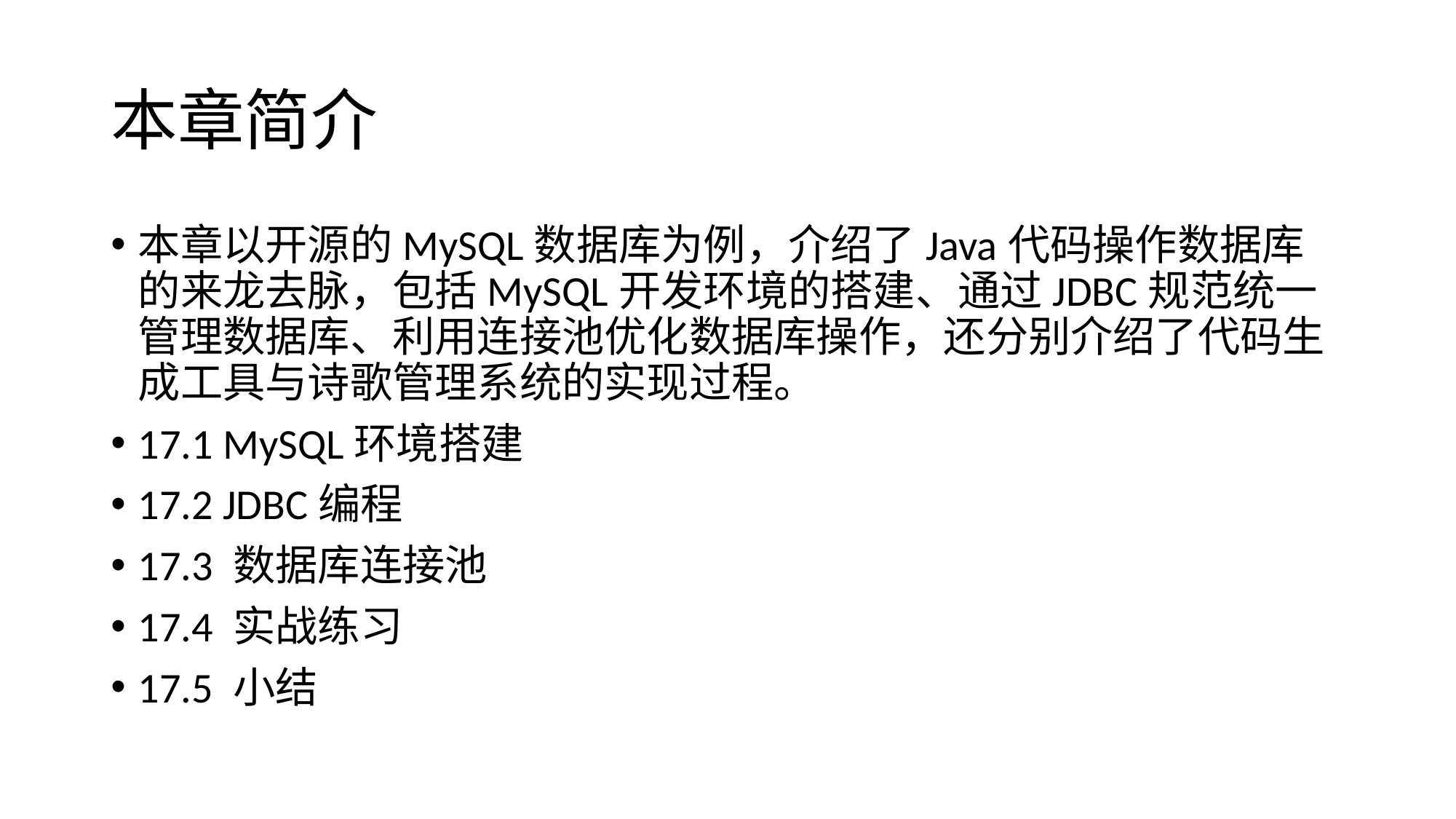

# 本章简介
本章以开源的MySQL数据库为例，介绍了Java代码操作数据库的来龙去脉，包括MySQL开发环境的搭建、通过JDBC规范统一管理数据库、利用连接池优化数据库操作，还分别介绍了代码生成工具与诗歌管理系统的实现过程。
17.1 MySQL环境搭建
17.2 JDBC编程
17.3 数据库连接池
17.4 实战练习
17.5 小结